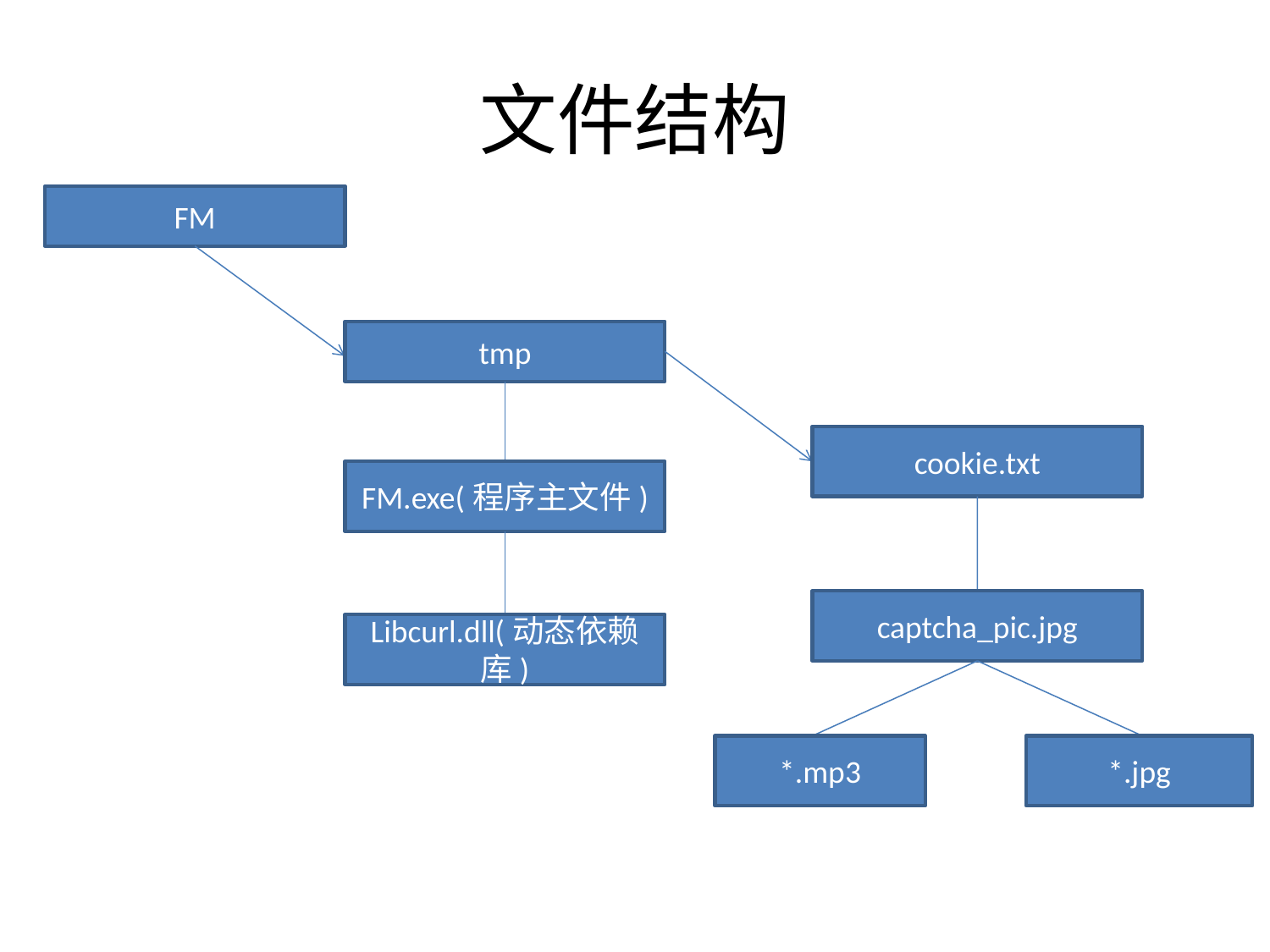

# 文件结构
FM
tmp
cookie.txt
FM.exe(程序主文件)
captcha_pic.jpg
Libcurl.dll(动态依赖库)
*.mp3
*.jpg